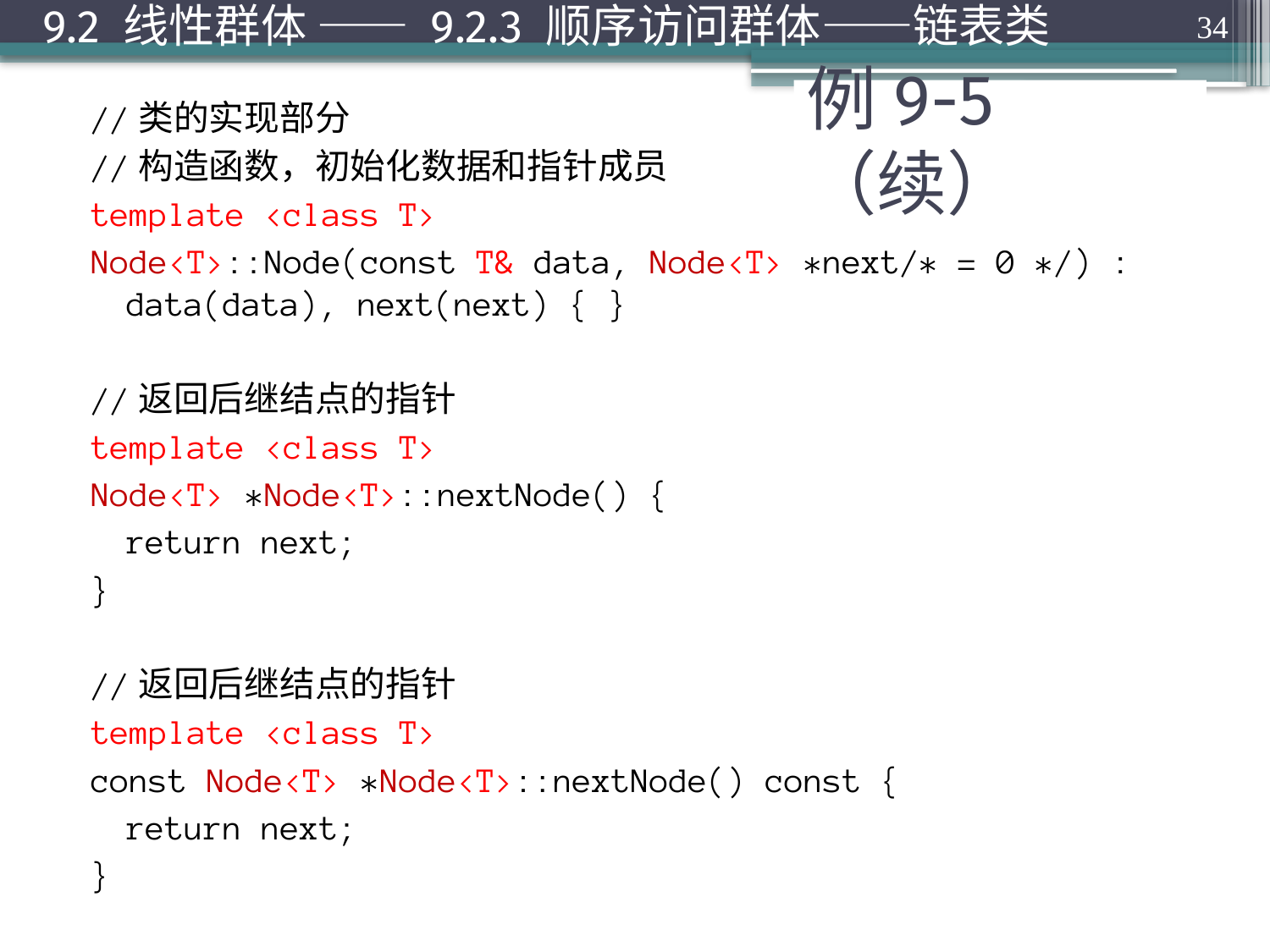

9.2 线性群体 —— 9.2.3 顺序访问群体——链表类
34
# 例9-5（续）
//类的实现部分
//构造函数，初始化数据和指针成员
template <class T>
Node<T>::Node(const T& data, Node<T> *next/* = 0 */) : data(data), next(next) { }

//返回后继结点的指针
template <class T>
Node<T> *Node<T>::nextNode() {
	return next;
}

//返回后继结点的指针
template <class T>
const Node<T> *Node<T>::nextNode() const {
	return next;
}